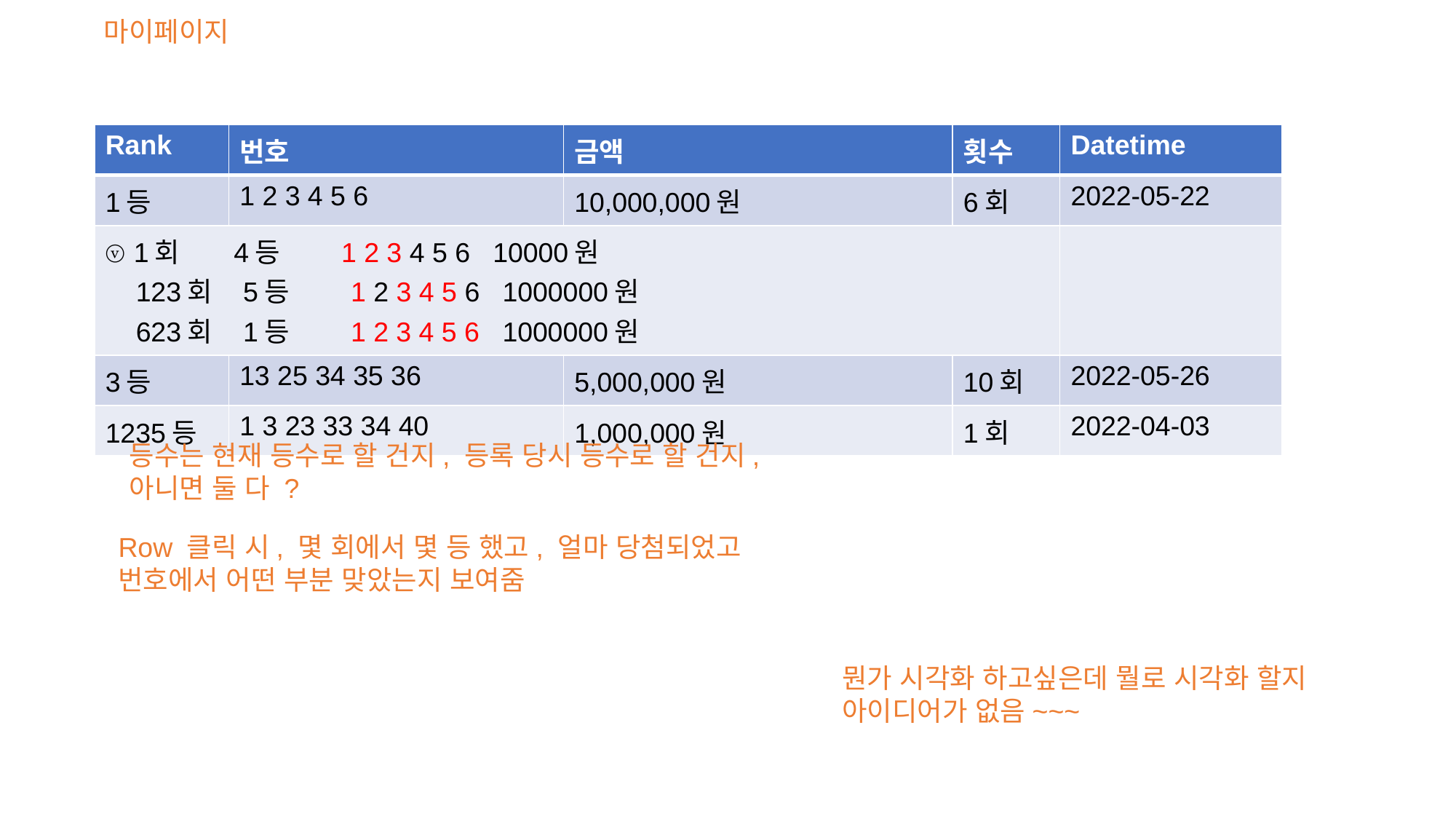

마이페이지
| Rank | 번호 | 금액 | 횟수 | Datetime |
| --- | --- | --- | --- | --- |
| 1등 | 1 2 3 4 5 6 | 10,000,000원 | 6회 | 2022-05-22 |
| ⓥ 1회 4등 1 2 3 4 5 6 10000원 123회 5등 1 2 3 4 5 6 1000000원 623회 1등 1 2 3 4 5 6 1000000원 |  |  |  |  |
| 3등 | 13 25 34 35 36 | 5,000,000원 | 10회 | 2022-05-26 |
| 1235등 | 1 3 23 33 34 40 | 1,000,000원 | 1회 | 2022-04-03 |
등수는 현재 등수로 할 건지, 등록 당시 등수로 할 건지,
아니면 둘 다 ?
Row 클릭 시, 몇 회에서 몇 등 했고, 얼마 당첨되었고
번호에서 어떤 부분 맞았는지 보여줌
뭔가 시각화 하고싶은데 뭘로 시각화 할지
아이디어가 없음~~~